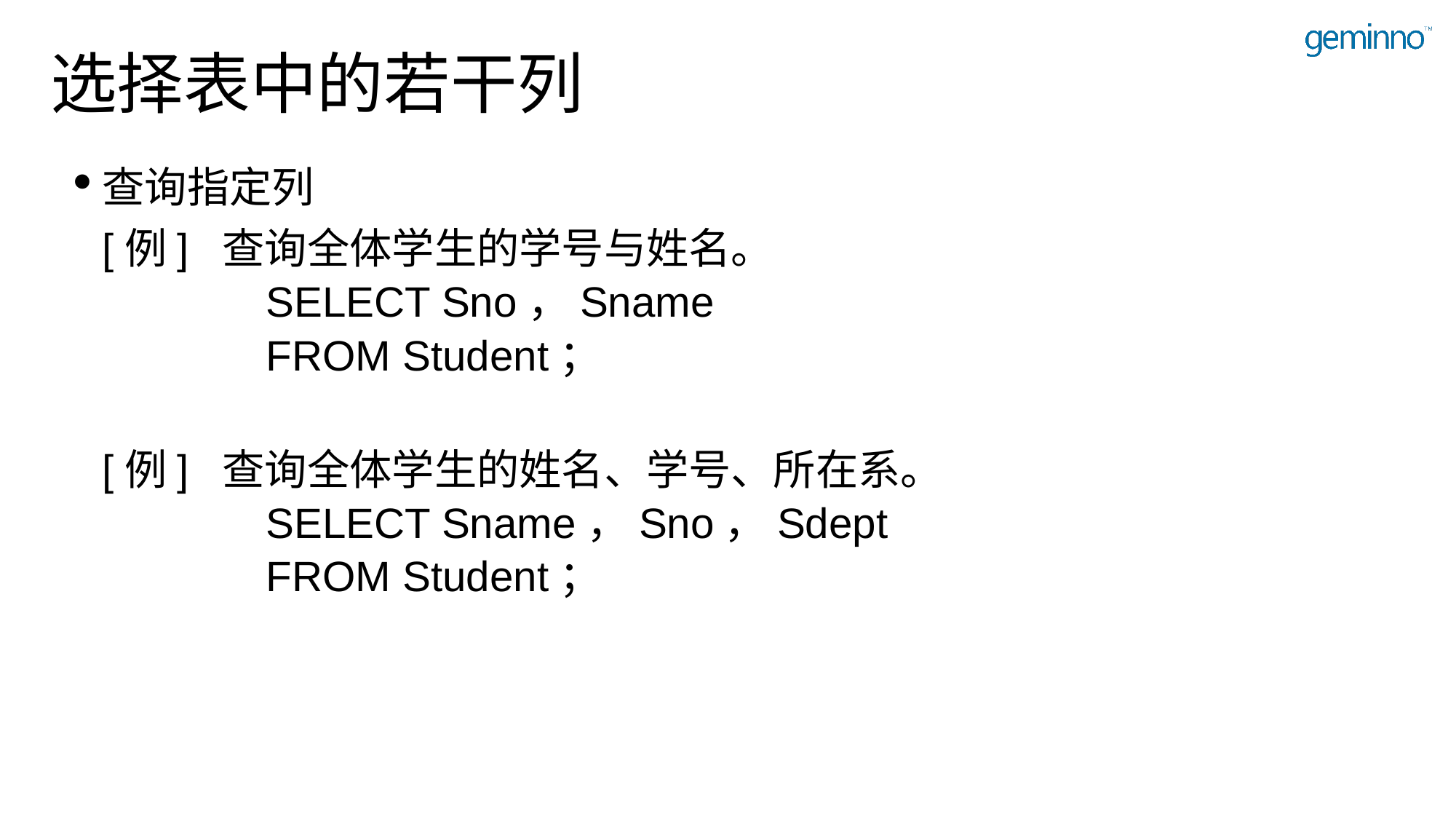

# 选择表中的若干列
查询指定列
	[例]  查询全体学生的学号与姓名。
		SELECT Sno，Sname
		FROM Student；

	[例]  查询全体学生的姓名、学号、所在系。
		SELECT Sname，Sno，Sdept
		FROM Student；